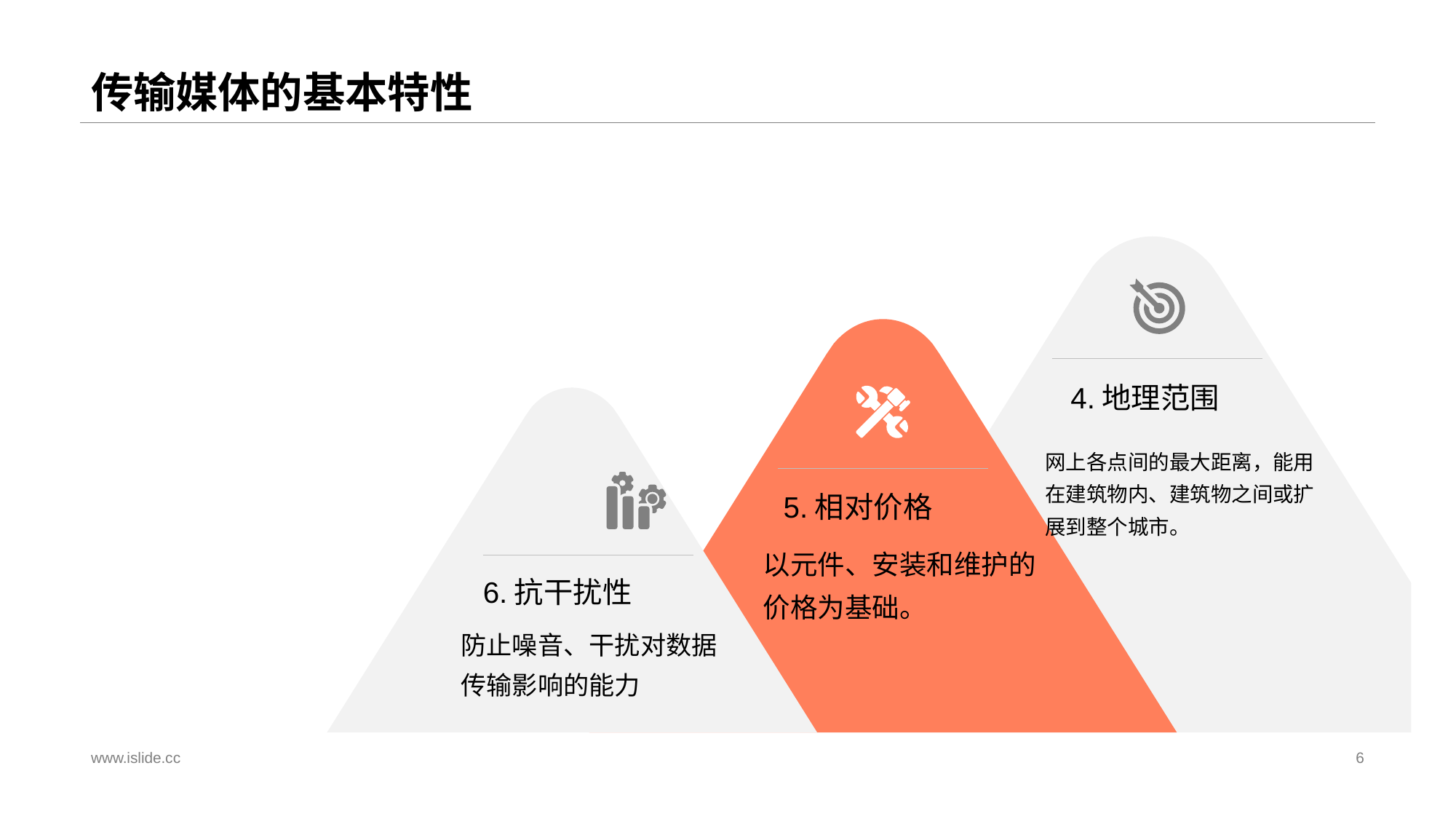

# 传输媒体的基本特性

4.地理范围
网上各点间的最大距离，能用在建筑物内、建筑物之间或扩展到整个城市。
5.相对价格
以元件、安装和维护的价格为基础。
6.抗干扰性
防止噪音、干扰对数据传输影响的能力

www.islide.cc
6